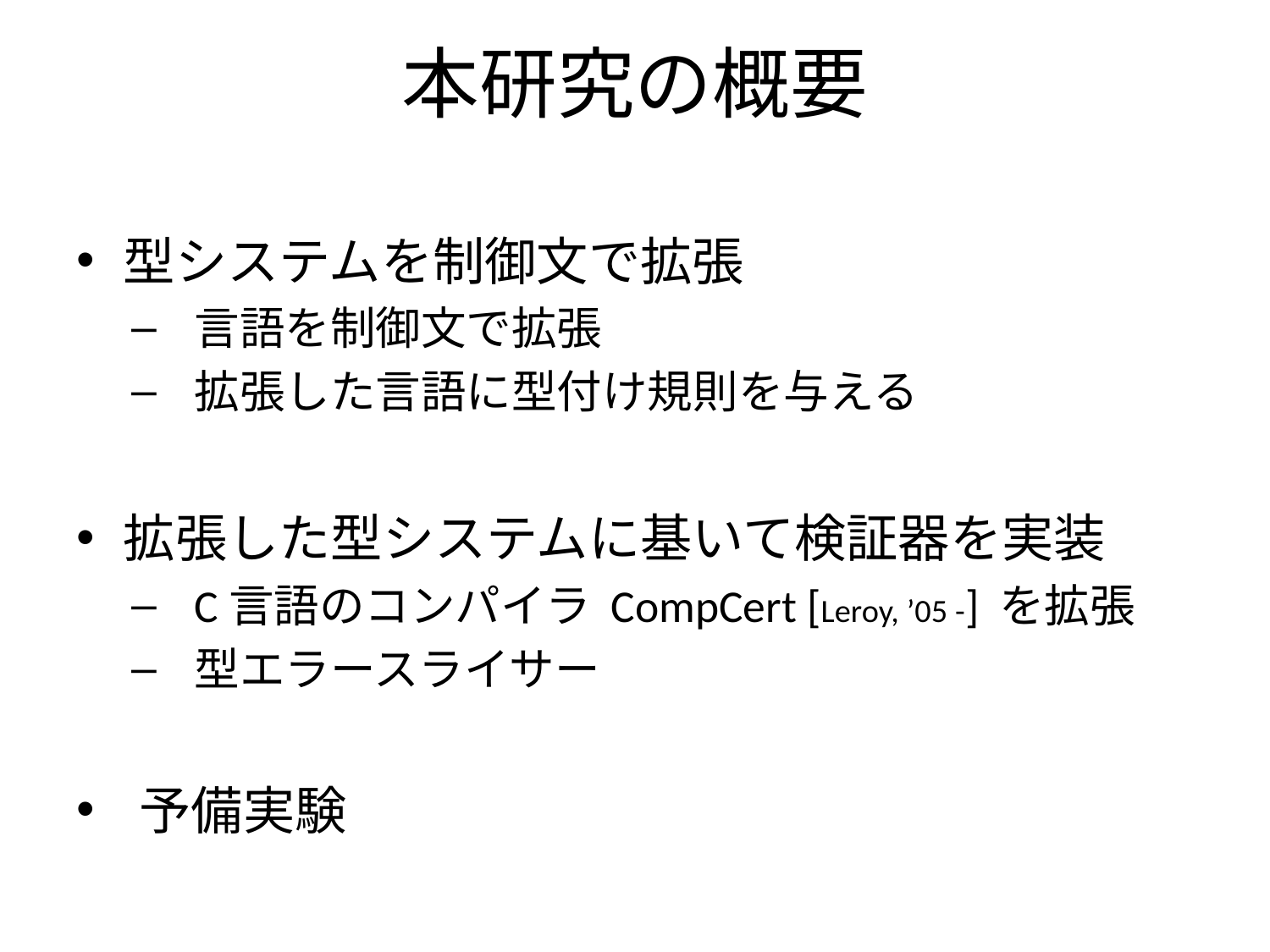

# 本研究の概要
型システムを制御文で拡張
言語を制御文で拡張
拡張した言語に型付け規則を与える

拡張した型システムに基いて検証器を実装
C言語のコンパイラ CompCert [Leroy, ’05 -] を拡張
型エラースライサー

予備実験